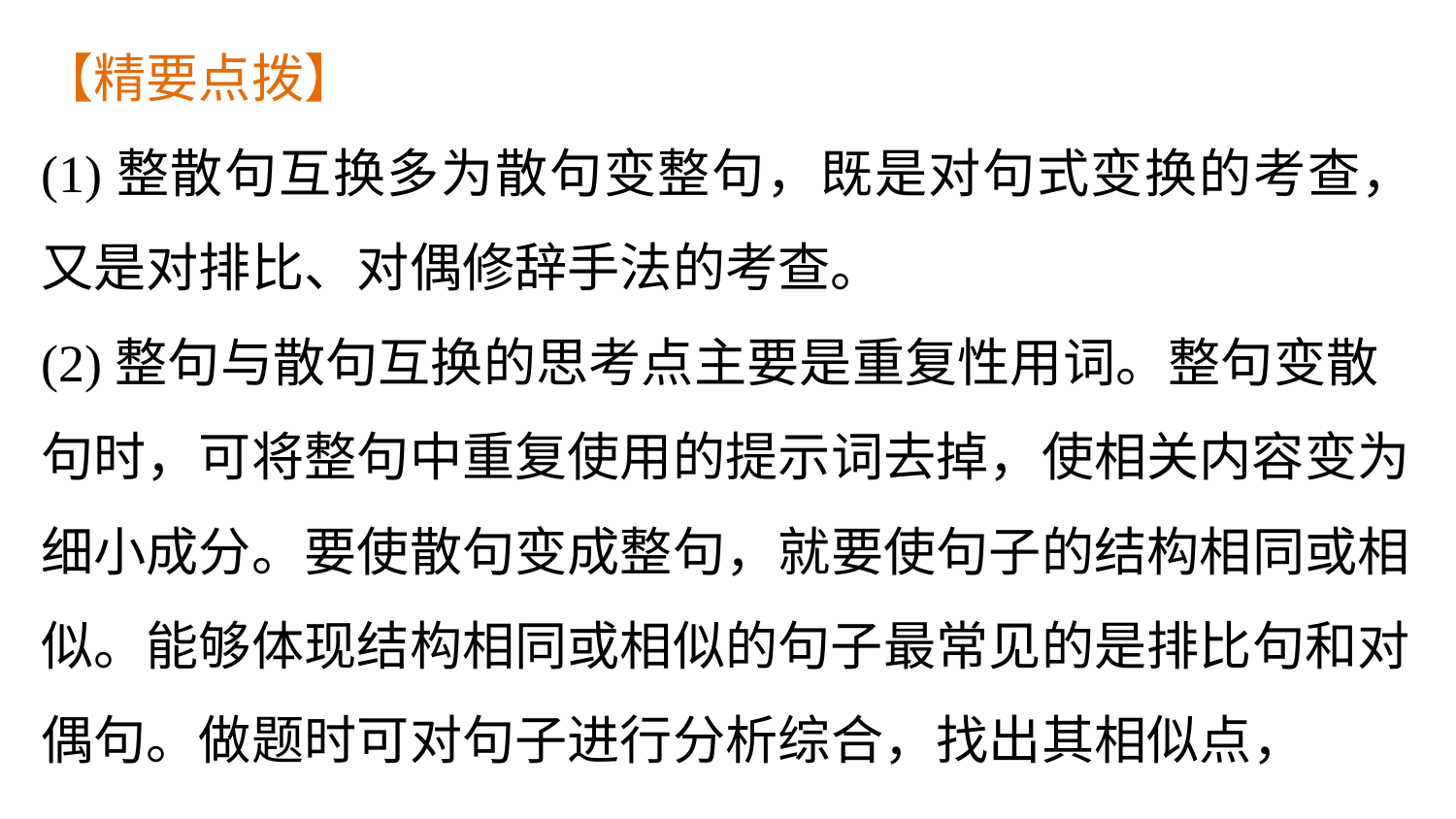

【精要点拨】
(1)整散句互换多为散句变整句，既是对句式变换的考查，又是对排比、对偶修辞手法的考查。
(2)整句与散句互换的思考点主要是重复性用词。整句变散句时，可将整句中重复使用的提示词去掉，使相关内容变为细小成分。要使散句变成整句，就要使句子的结构相同或相似。能够体现结构相同或相似的句子最常见的是排比句和对偶句。做题时可对句子进行分析综合，找出其相似点，